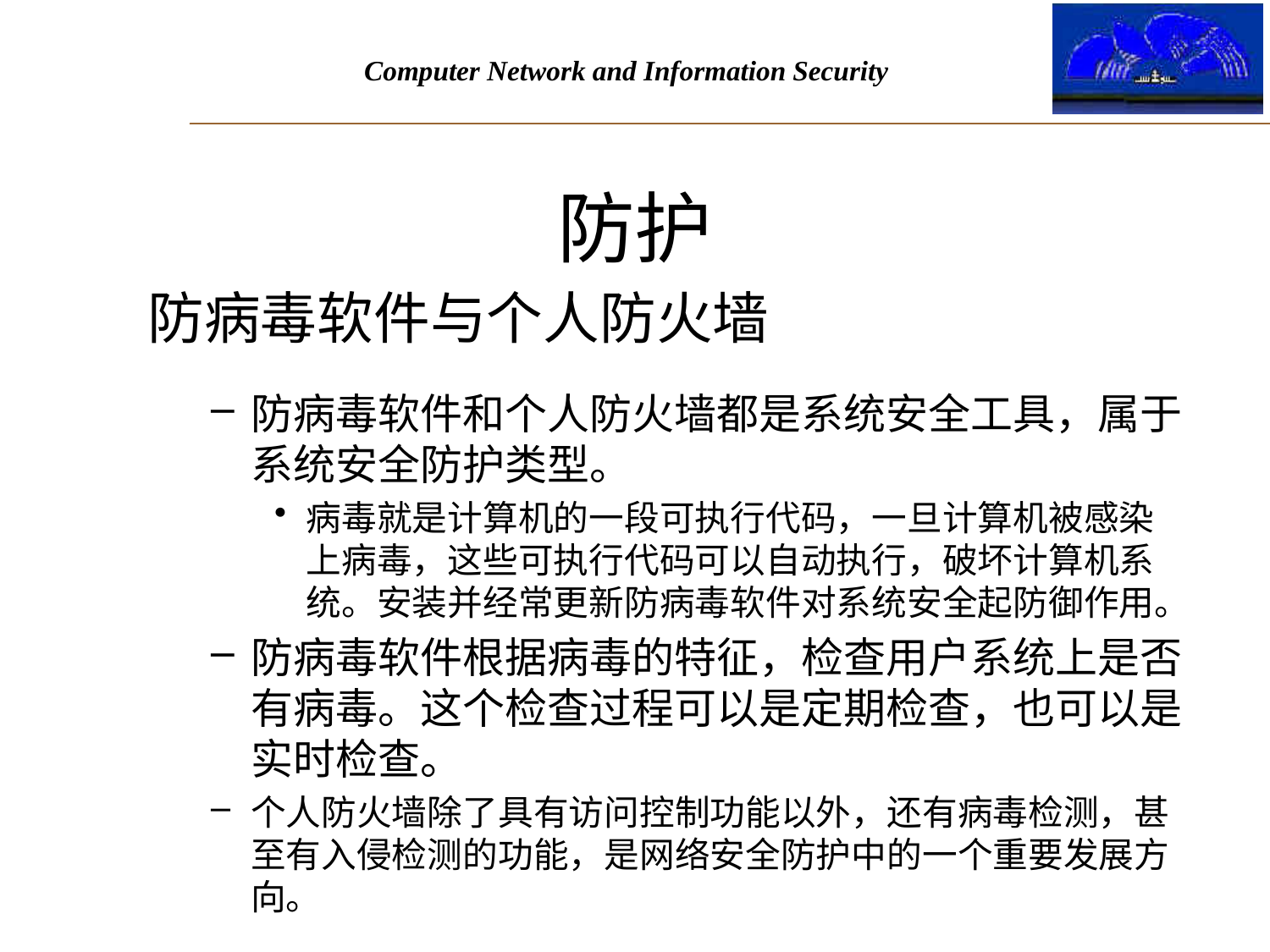

# 防护
防病毒软件与个人防火墙
防病毒软件和个人防火墙都是系统安全工具，属于系统安全防护类型。
病毒就是计算机的一段可执行代码，一旦计算机被感染上病毒，这些可执行代码可以自动执行，破坏计算机系统。安装并经常更新防病毒软件对系统安全起防御作用。
防病毒软件根据病毒的特征，检查用户系统上是否有病毒。这个检查过程可以是定期检查，也可以是实时检查。
个人防火墙除了具有访问控制功能以外，还有病毒检测，甚至有入侵检测的功能，是网络安全防护中的一个重要发展方向。